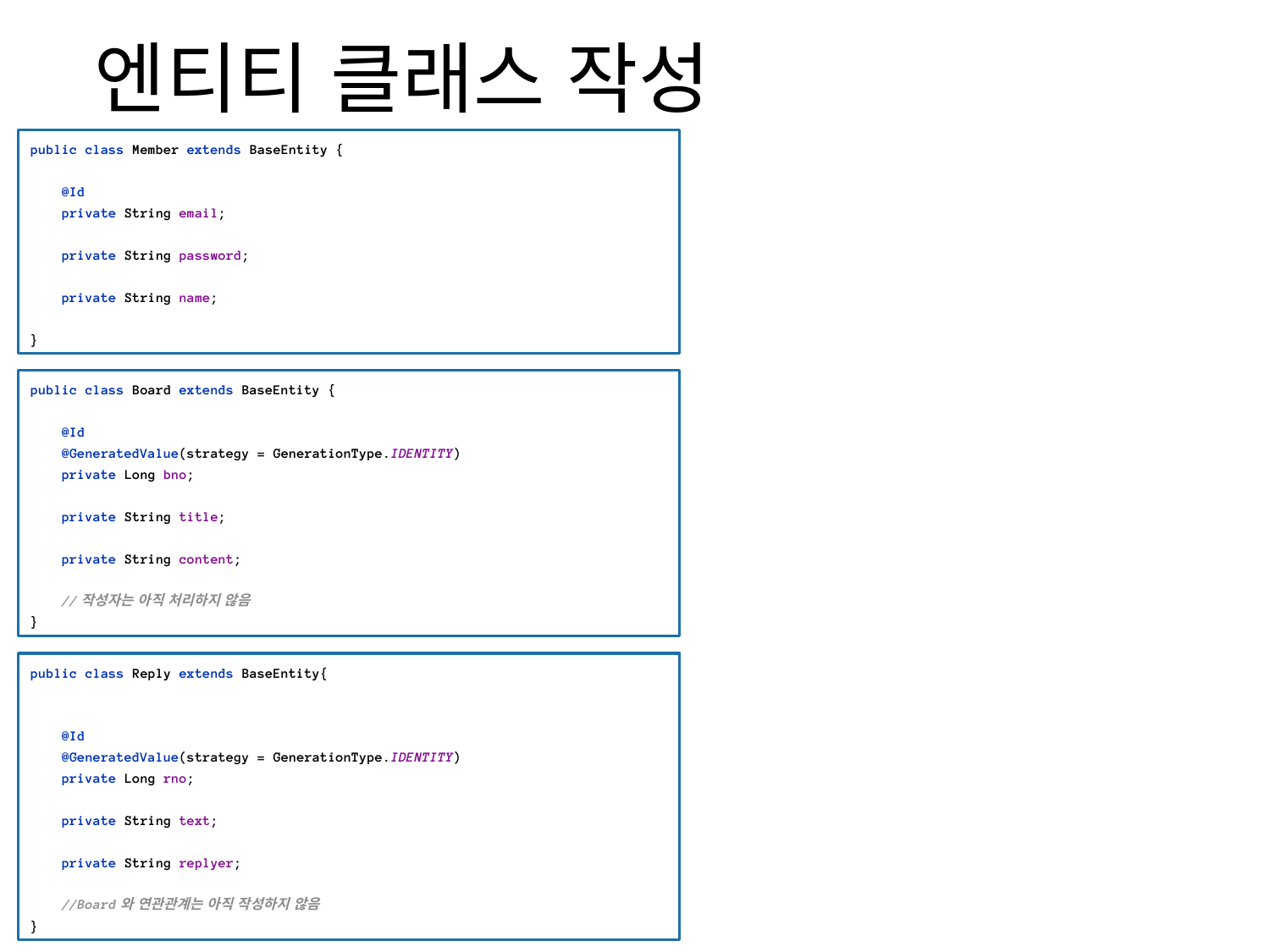

# 엔티티 클래스 작성
public class Member extends BaseEntity {
    @Id
    private String email;
    private String password;
    private String name;
}
public class Board extends BaseEntity {
    @Id
    @GeneratedValue(strategy = GenerationType.IDENTITY)
    private Long bno;
    private String title;
    private String content;
    //작성자는 아직 처리하지 않음
}
public class Reply extends BaseEntity{
    @Id
    @GeneratedValue(strategy = GenerationType.IDENTITY)
    private Long rno;
    private String text;
    private String replyer;
    //Board와 연관관계는 아직 작성하지 않음
}